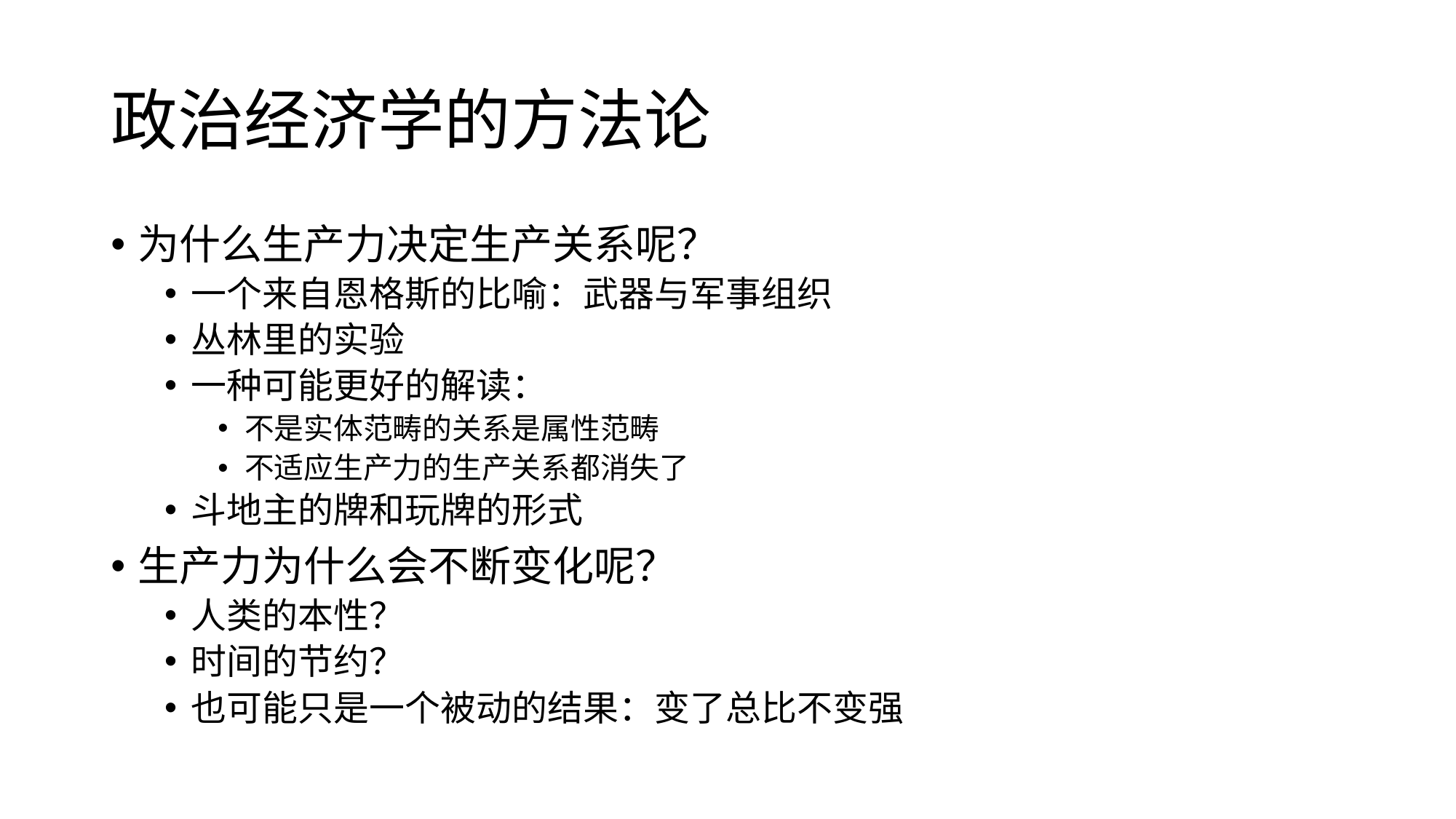

# 政治经济学的方法论
为什么生产力决定生产关系呢？
一个来自恩格斯的比喻：武器与军事组织
丛林里的实验
一种可能更好的解读：
不是实体范畴的关系是属性范畴
不适应生产力的生产关系都消失了
斗地主的牌和玩牌的形式
生产力为什么会不断变化呢？
人类的本性？
时间的节约？
也可能只是一个被动的结果：变了总比不变强